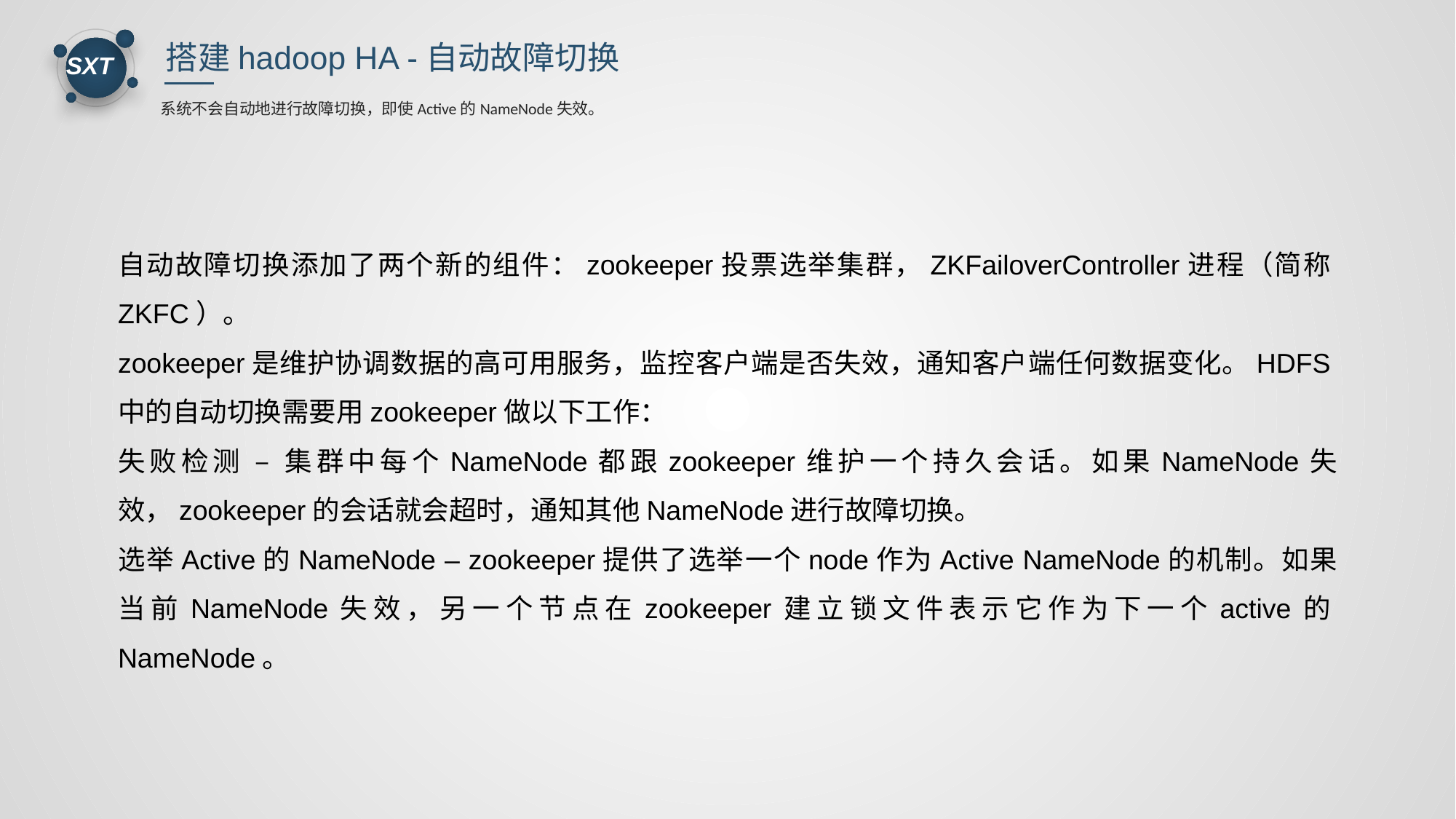

搭建hadoop HA -自动故障切换
系统不会自动地进行故障切换，即使Active的NameNode失效。
自动故障切换添加了两个新的组件：zookeeper投票选举集群，ZKFailoverController进程（简称ZKFC）。
zookeeper是维护协调数据的高可用服务，监控客户端是否失效，通知客户端任何数据变化。HDFS中的自动切换需要用zookeeper做以下工作：
失败检测 – 集群中每个NameNode都跟zookeeper维护一个持久会话。如果NameNode失效，zookeeper的会话就会超时，通知其他NameNode进行故障切换。
选举Active的NameNode – zookeeper提供了选举一个node作为Active NameNode的机制。如果当前NameNode失效，另一个节点在zookeeper建立锁文件表示它作为下一个active的NameNode。